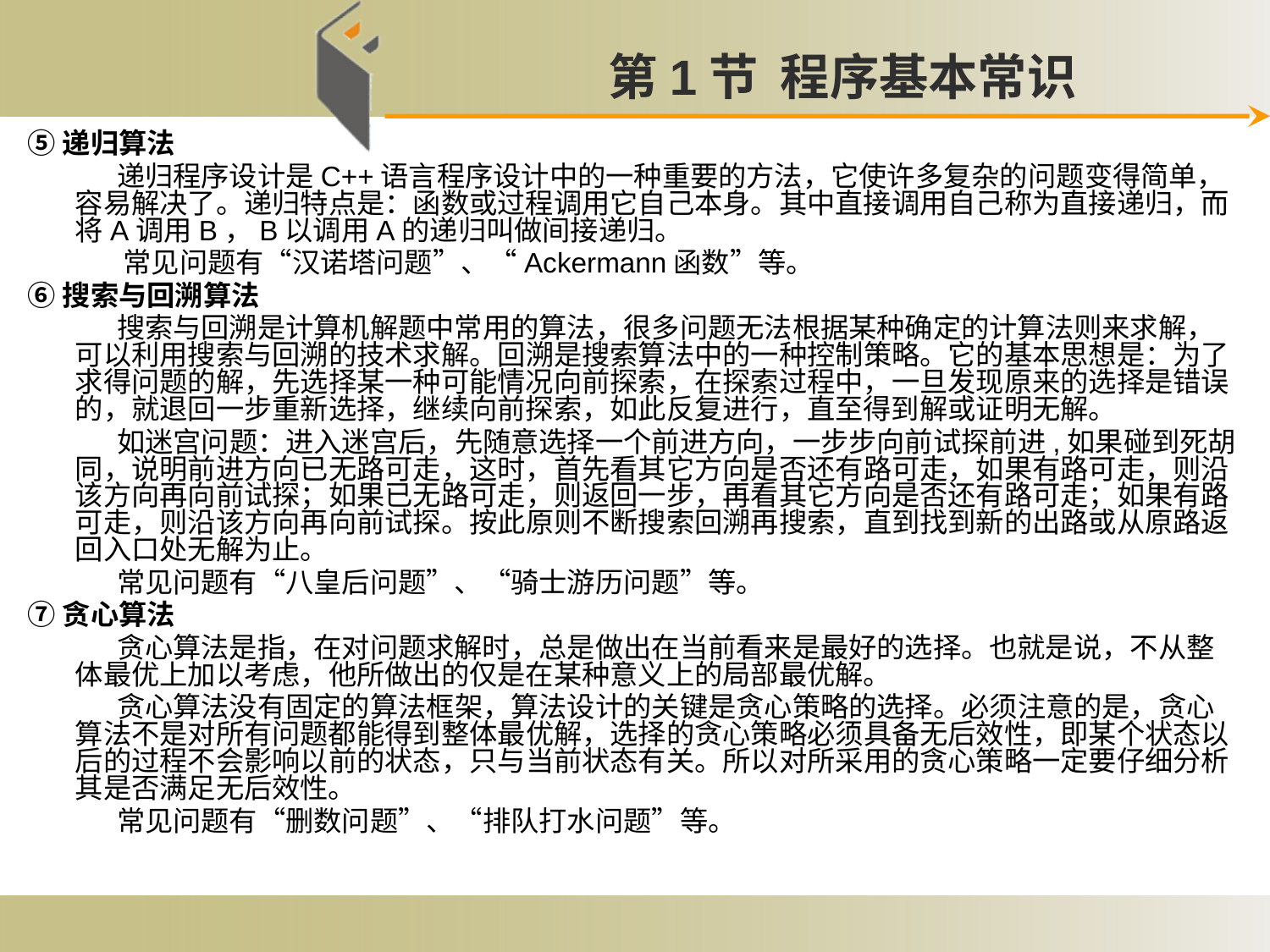

第1节  程序基本常识
# ⑤递归算法
             递归程序设计是C++语言程序设计中的一种重要的方法，它使许多复杂的问题变得简单，容易解决了。递归特点是：函数或过程调用它自己本身。其中直接调用自己称为直接递归，而将A调用B，B以调用A的递归叫做间接递归。
              常见问题有“汉诺塔问题”、“Ackermann函数”等。
⑥搜索与回溯算法
             搜索与回溯是计算机解题中常用的算法，很多问题无法根据某种确定的计算法则来求解，可以利用搜索与回溯的技术求解。回溯是搜索算法中的一种控制策略。它的基本思想是：为了求得问题的解，先选择某一种可能情况向前探索，在探索过程中，一旦发现原来的选择是错误的，就退回一步重新选择，继续向前探索，如此反复进行，直至得到解或证明无解。
             如迷宫问题：进入迷宫后，先随意选择一个前进方向，一步步向前试探前进,如果碰到死胡同，说明前进方向已无路可走，这时，首先看其它方向是否还有路可走，如果有路可走，则沿该方向再向前试探；如果已无路可走，则返回一步，再看其它方向是否还有路可走；如果有路可走，则沿该方向再向前试探。按此原则不断搜索回溯再搜索，直到找到新的出路或从原路返回入口处无解为止。
             常见问题有“八皇后问题”、“骑士游历问题”等。
⑦贪心算法
             贪心算法是指，在对问题求解时，总是做出在当前看来是最好的选择。也就是说，不从整体最优上加以考虑，他所做出的仅是在某种意义上的局部最优解。
             贪心算法没有固定的算法框架，算法设计的关键是贪心策略的选择。必须注意的是，贪心算法不是对所有问题都能得到整体最优解，选择的贪心策略必须具备无后效性，即某个状态以后的过程不会影响以前的状态，只与当前状态有关。所以对所采用的贪心策略一定要仔细分析其是否满足无后效性。
             常见问题有“删数问题”、“排队打水问题”等。